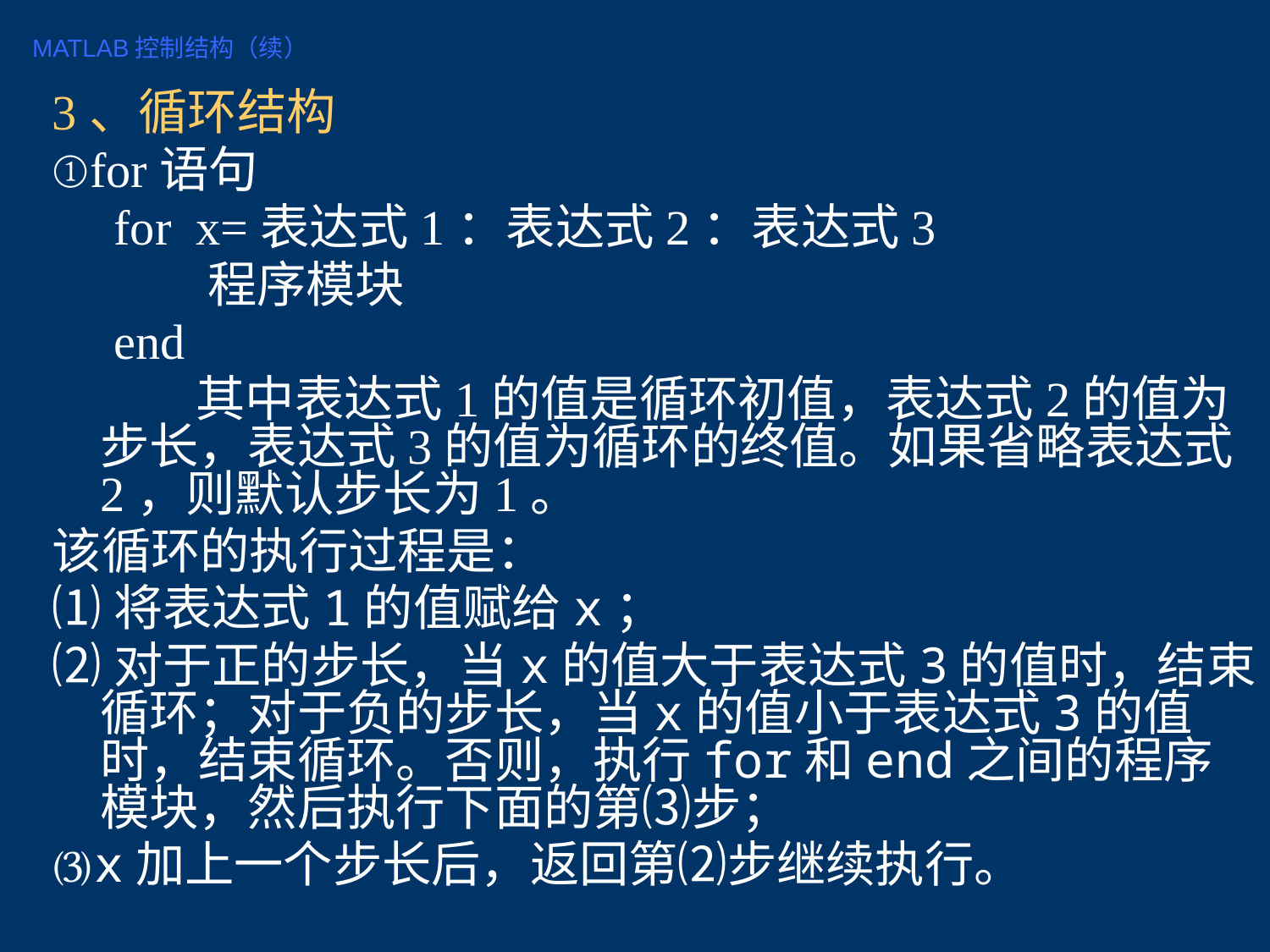

MATLAB控制结构（续）
3、循环结构
①for语句
     for  x=表达式1：表达式2：表达式3
             程序模块
     end
            其中表达式1的值是循环初值，表达式2的值为步长，表达式3的值为循环的终值。如果省略表达式2，则默认步长为1。
该循环的执行过程是：
⑴将表达式1的值赋给x；
⑵对于正的步长，当x的值大于表达式3的值时，结束循环；对于负的步长，当x的值小于表达式3的值时，结束循环。否则，执行for和end之间的程序模块，然后执行下面的第⑶步；
⑶x加上一个步长后，返回第⑵步继续执行。